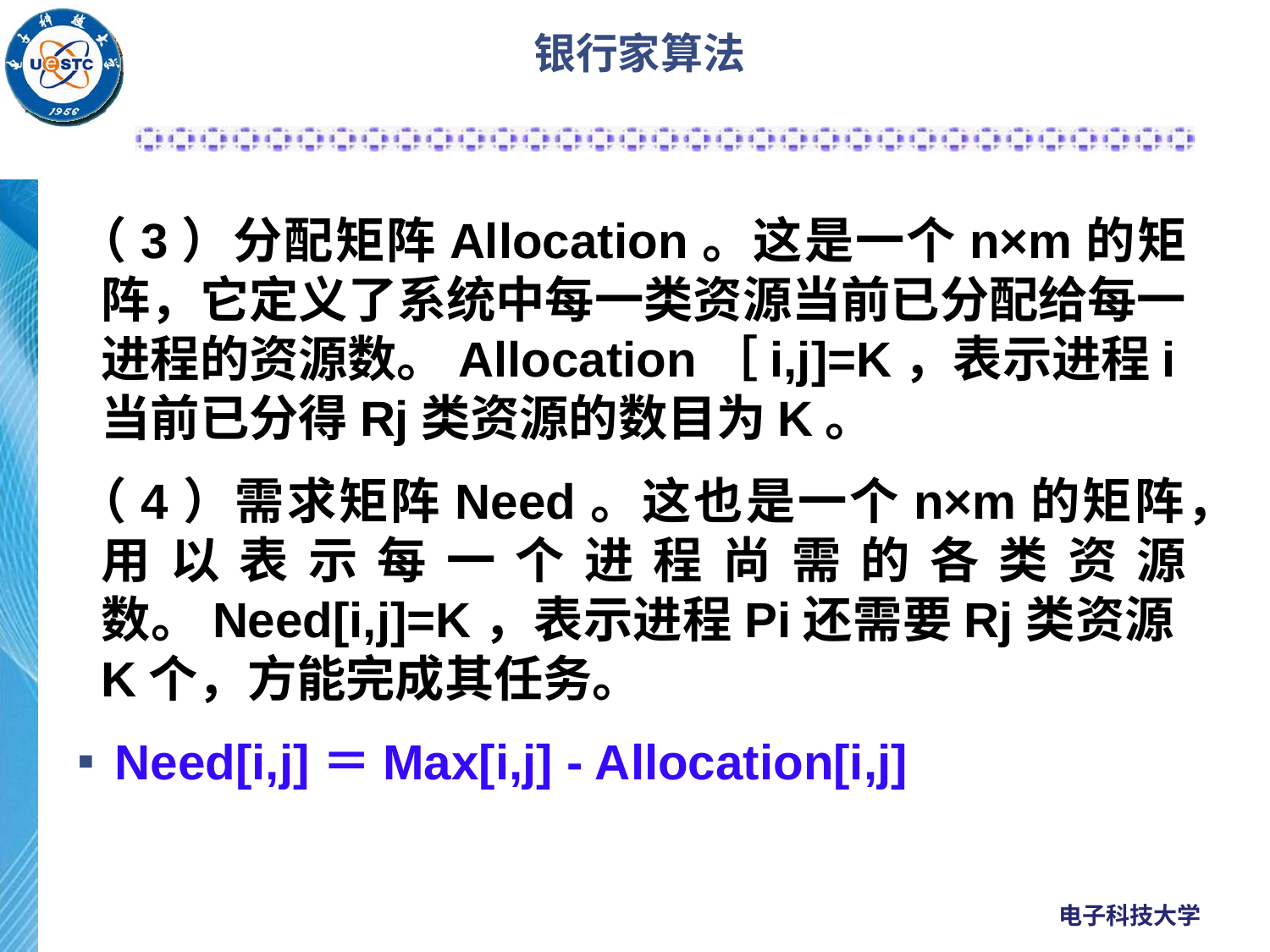

# 银行家算法
（3）分配矩阵Allocation。这是一个n×m的矩阵，它定义了系统中每一类资源当前已分配给每一进程的资源数。Allocation［i,j]=K，表示进程i当前已分得Rj类资源的数目为K。
（4）需求矩阵Need。这也是一个n×m的矩阵，用以表示每一个进程尚需的各类资源数。Need[i,j]=K，表示进程Pi还需要Rj类资源K个，方能完成其任务。
 Need[i,j]＝Max[i,j] - Allocation[i,j]